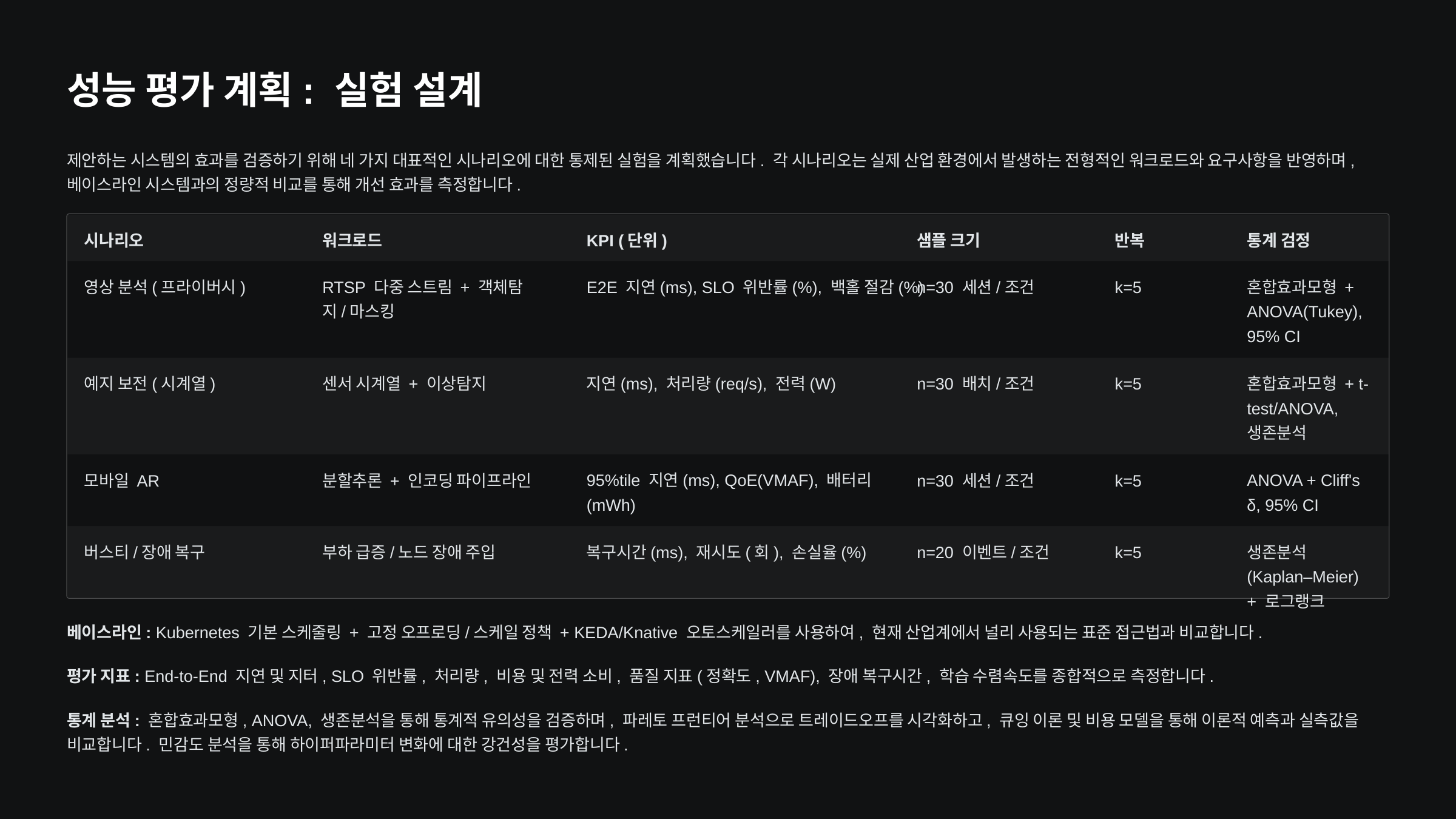

성능 평가 계획: 실험 설계
제안하는 시스템의 효과를 검증하기 위해 네 가지 대표적인 시나리오에 대한 통제된 실험을 계획했습니다. 각 시나리오는 실제 산업 환경에서 발생하는 전형적인 워크로드와 요구사항을 반영하며, 베이스라인 시스템과의 정량적 비교를 통해 개선 효과를 측정합니다.

시나리오
워크로드
KPI (단위)
샘플 크기
반복
통계 검정

영상 분석(프라이버시)
RTSP 다중 스트림 + 객체탐지/마스킹
E2E 지연(ms), SLO 위반률(%), 백홀 절감(%)
n=30 세션/조건
k=5
혼합효과모형 + ANOVA(Tukey), 95% CI

예지 보전(시계열)
센서 시계열 + 이상탐지
지연(ms), 처리량(req/s), 전력(W)
n=30 배치/조건
k=5
혼합효과모형 + t-test/ANOVA, 생존분석

모바일 AR
분할추론 + 인코딩 파이프라인
95%tile 지연(ms), QoE(VMAF), 배터리(mWh)
n=30 세션/조건
k=5
ANOVA + Cliff's δ, 95% CI

버스티/장애 복구
부하 급증/노드 장애 주입
복구시간(ms), 재시도(회), 손실율(%)
n=20 이벤트/조건
k=5
생존분석(Kaplan–Meier) + 로그랭크
베이스라인: Kubernetes 기본 스케줄링 + 고정 오프로딩/스케일 정책 + KEDA/Knative 오토스케일러를 사용하여, 현재 산업계에서 널리 사용되는 표준 접근법과 비교합니다.
평가 지표: End-to-End 지연 및 지터, SLO 위반률, 처리량, 비용 및 전력 소비, 품질 지표(정확도, VMAF), 장애 복구시간, 학습 수렴속도를 종합적으로 측정합니다.
통계 분석: 혼합효과모형, ANOVA, 생존분석을 통해 통계적 유의성을 검증하며, 파레토 프런티어 분석으로 트레이드오프를 시각화하고, 큐잉 이론 및 비용 모델을 통해 이론적 예측과 실측값을 비교합니다. 민감도 분석을 통해 하이퍼파라미터 변화에 대한 강건성을 평가합니다.